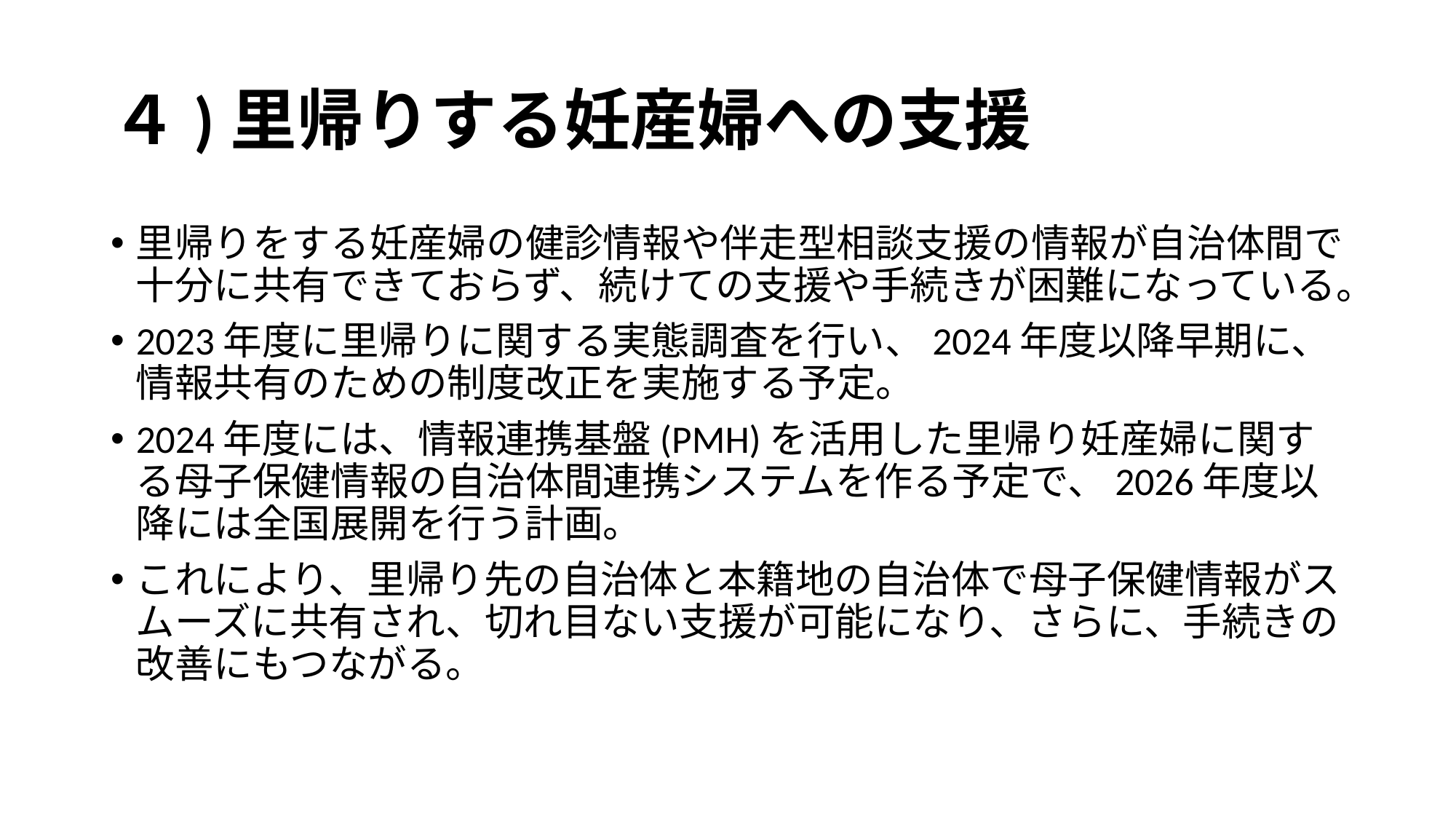

# ４)里帰りする妊産婦への支援
里帰りをする妊産婦の健診情報や伴走型相談支援の情報が自治体間で十分に共有できておらず、続けての支援や手続きが困難になっている。
2023年度に里帰りに関する実態調査を行い、2024年度以降早期に、情報共有のための制度改正を実施する予定。
2024年度には、情報連携基盤(PMH)を活用した里帰り妊産婦に関する母子保健情報の自治体間連携システムを作る予定で、2026年度以降には全国展開を行う計画。
これにより、里帰り先の自治体と本籍地の自治体で母子保健情報がスムーズに共有され、切れ目ない支援が可能になり、さらに、手続きの改善にもつながる。